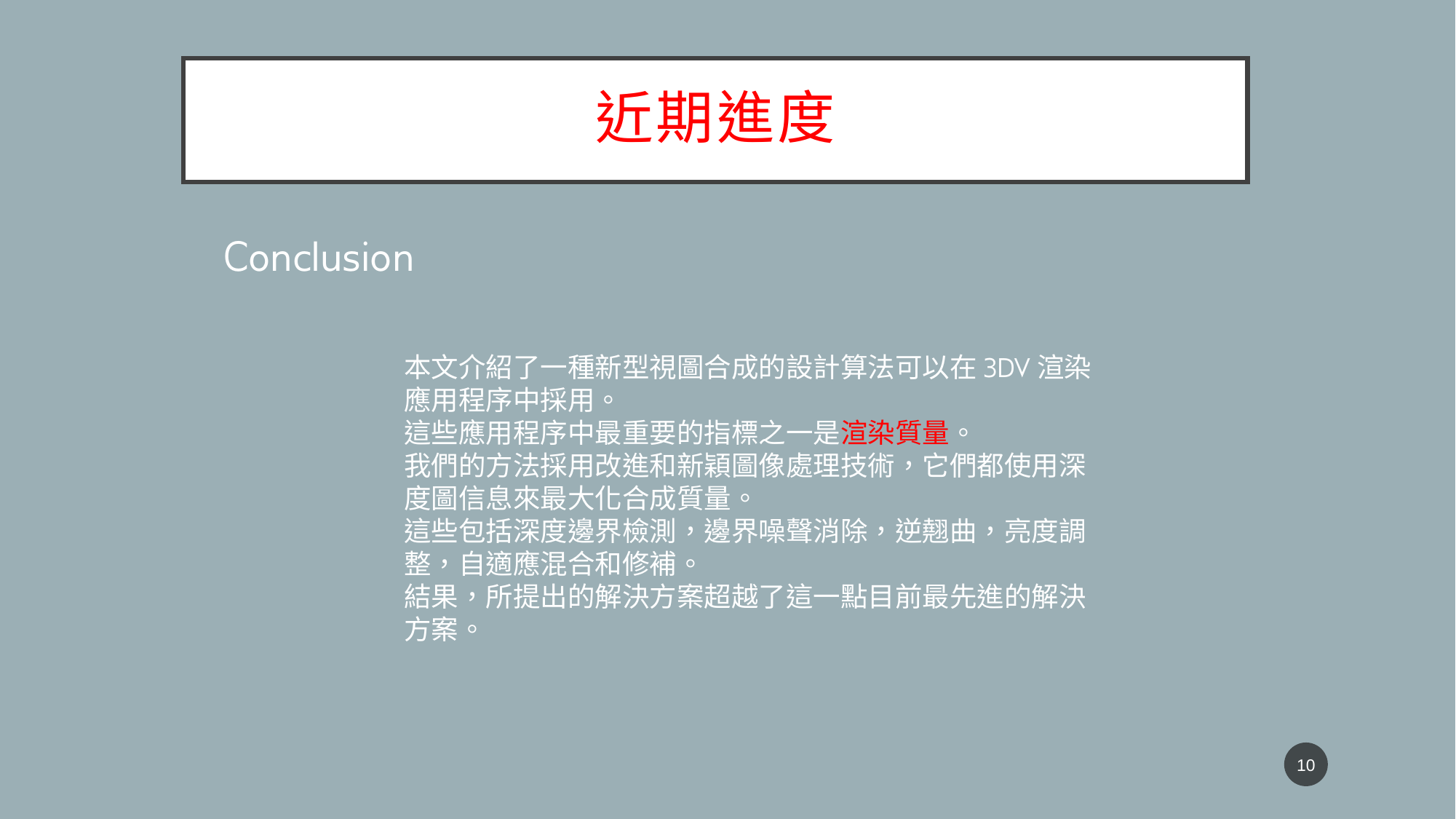

# 近期進度
Conclusion
本文介紹了一種新型視圖合成的設計算法可以在3DV渲染應用程序中採用。
這些應用程序中最重要的指標之一是渲染質量。
我們的方法採用改進和新穎圖像處理技術，它們都使用深度圖信息來最大化合成質量。
這些包括深度邊界檢測，邊界噪聲消除，逆翹曲，亮度調整，自適應混合和修補。
結果，所提出的解決方案超越了這一點目前最先進的解決方案。
10